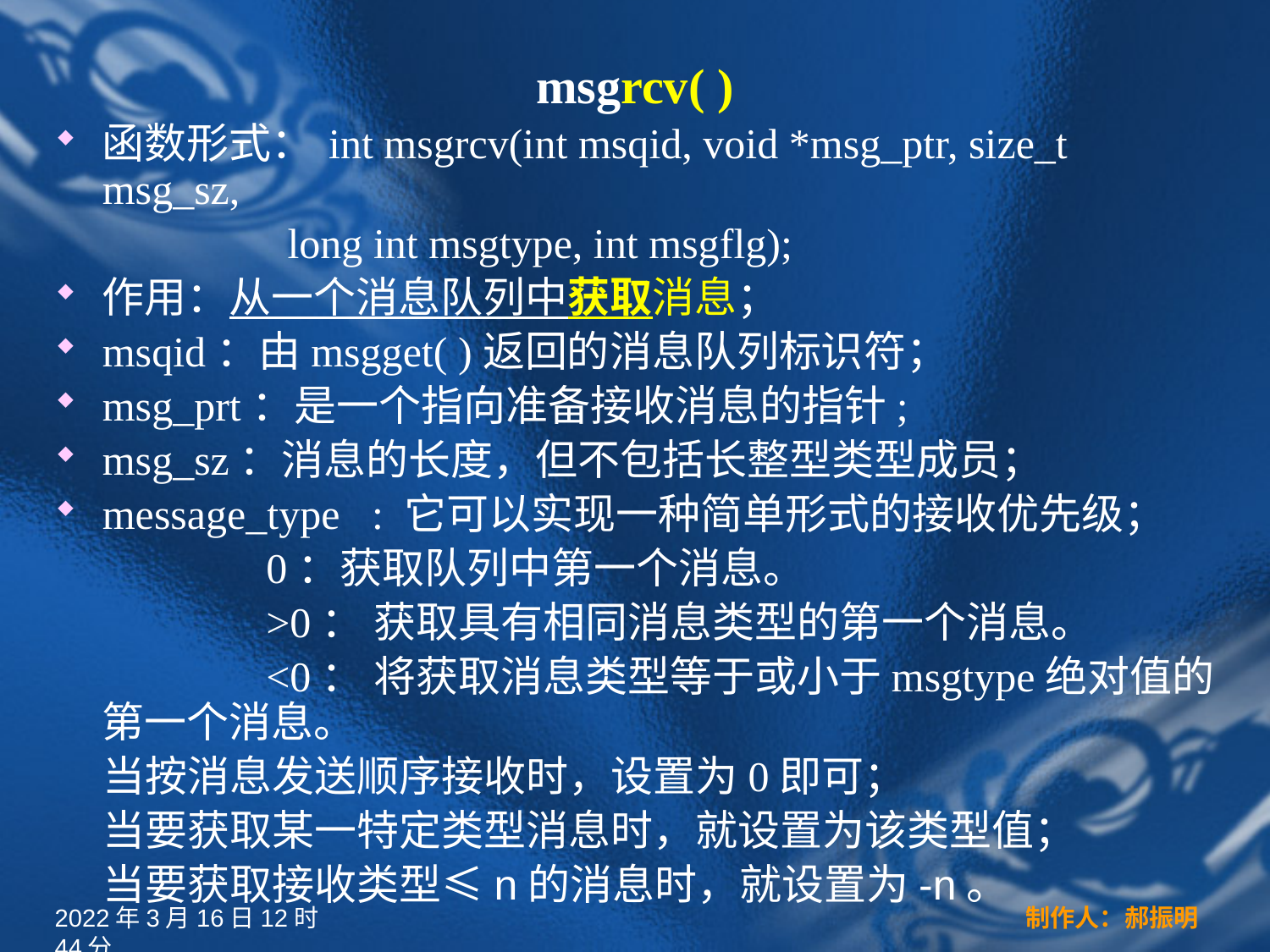

# msgrcv( )
函数形式： int msgrcv(int msqid, void *msg_ptr, size_t msg_sz,
                      long int msgtype, int msgflg);
作用：从一个消息队列中获取消息；
msqid：由msgget( )返回的消息队列标识符；
msg_prt：是一个指向准备接收消息的指针;
msg_sz：消息的长度，但不包括长整型类型成员；
message_type   : 它可以实现一种简单形式的接收优先级；
                    0：获取队列中第一个消息。
                    >0： 获取具有相同消息类型的第一个消息。
                    <0： 将获取消息类型等于或小于msgtype绝对值的第一个消息。
    当按消息发送顺序接收时，设置为0即可；
    当要获取某一特定类型消息时，就设置为该类型值；
    当要获取接收类型≤n的消息时，就设置为-n。
2022年3月16日12时44分
制作人：郝振明